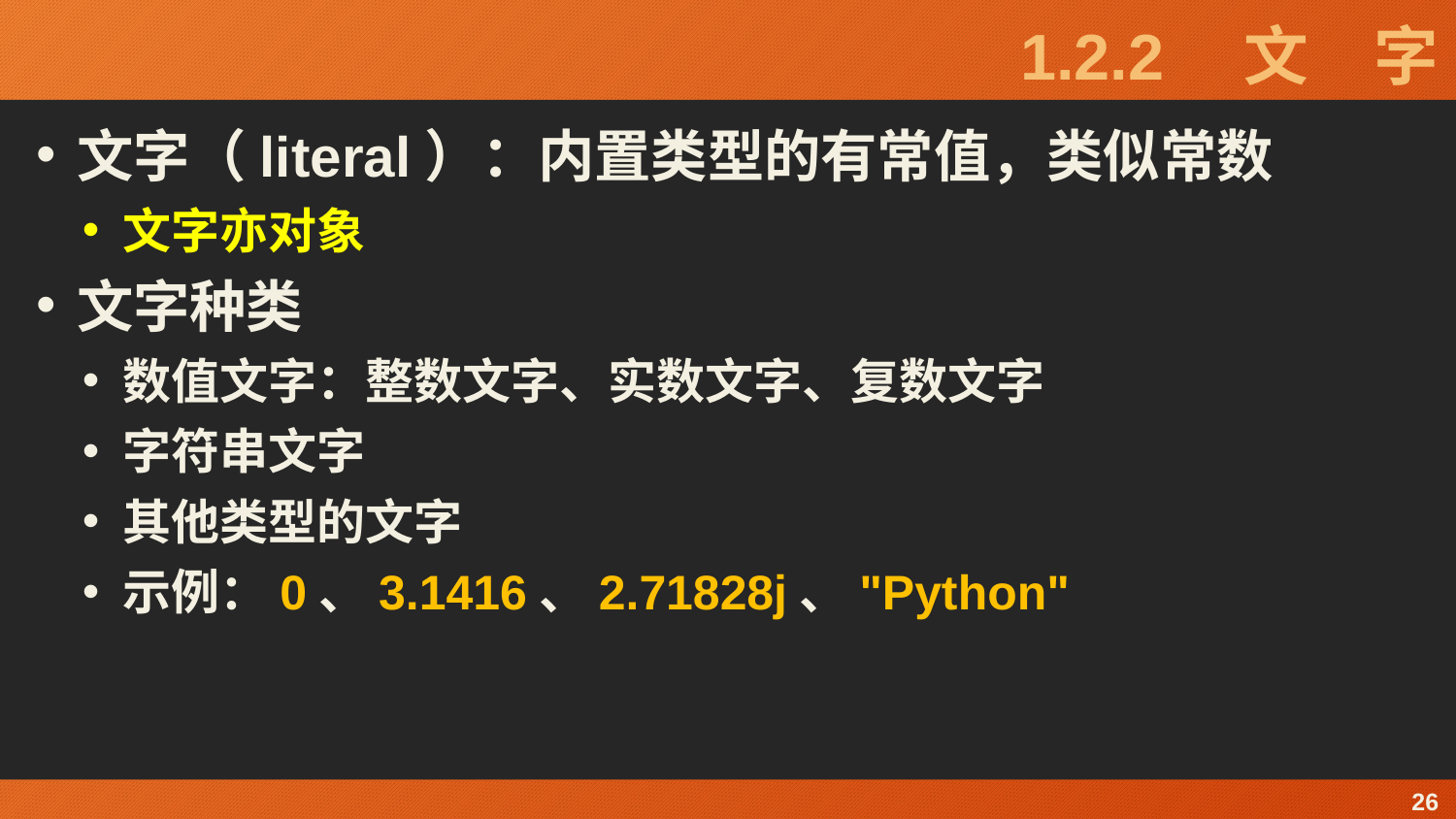

# 1.2.2　文　字
文字（literal）：内置类型的有常值，类似常数
文字亦对象
文字种类
数值文字：整数文字、实数文字、复数文字
字符串文字
其他类型的文字
示例：0、3.1416、2.71828j、"Python"
26